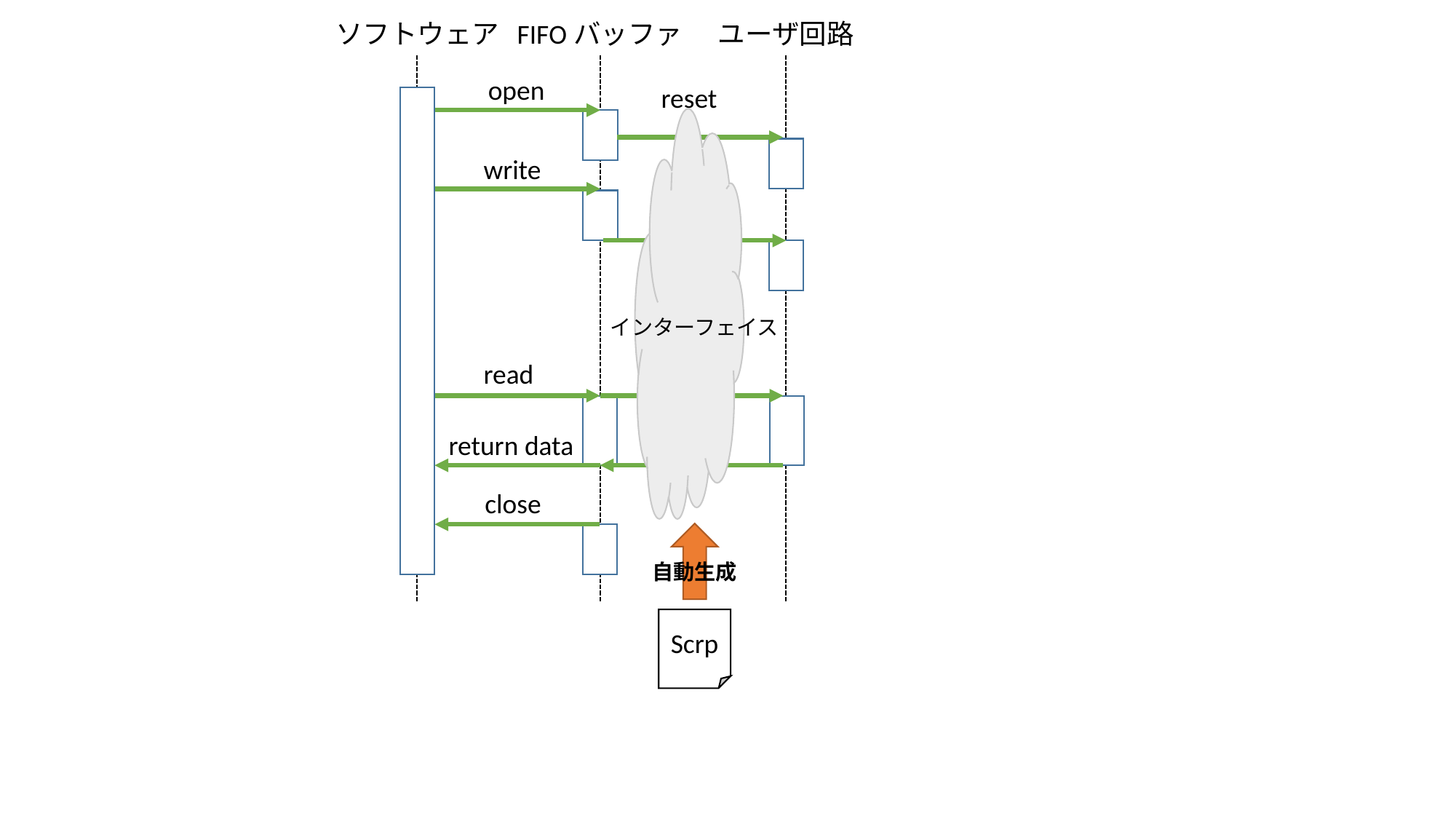

ソフトウェア
FIFOバッファ
ユーザ回路
open
reset

write

インターフェイス
read

return data
close

自動生成
Scrp